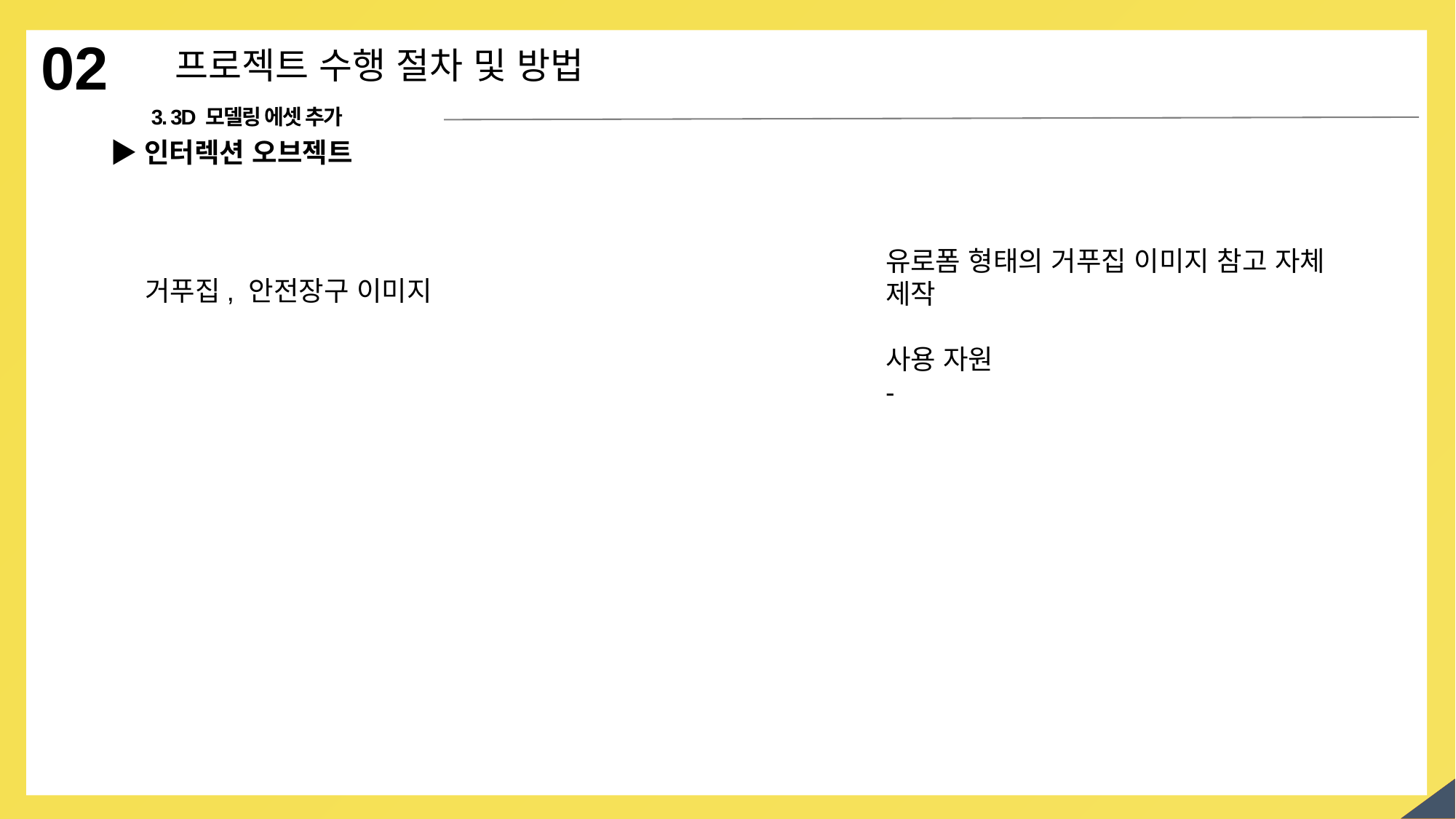

02

프로젝트 수행 절차 및 방법
3. 3D 모델링 에셋 추가

▶인터렉션 오브젝트
유로폼 형태의 거푸집 이미지 참고 자체 제작

사용 자원
-
거푸집, 안전장구 이미지